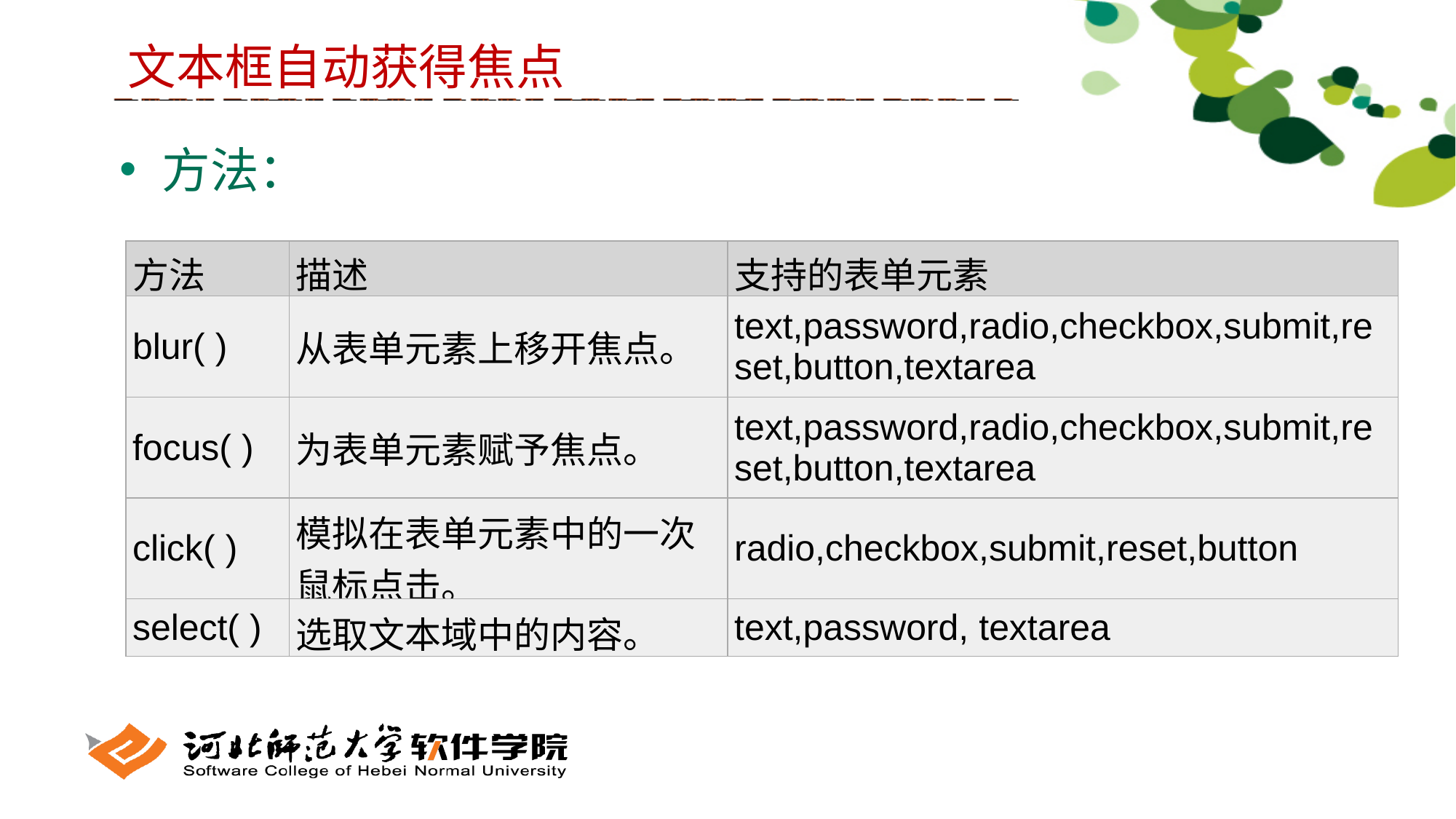

文本框自动获得焦点
 方法：
| 方法 | 描述 | 支持的表单元素 |
| --- | --- | --- |
| blur( ) | 从表单元素上移开焦点。 | text,password,radio,checkbox,submit,reset,button,textarea |
| focus( ) | 为表单元素赋予焦点。 | text,password,radio,checkbox,submit,reset,button,textarea |
| click( ) | 模拟在表单元素中的一次鼠标点击。 | radio,checkbox,submit,reset,button |
| select( ) | 选取文本域中的内容。 | text,password, textarea |